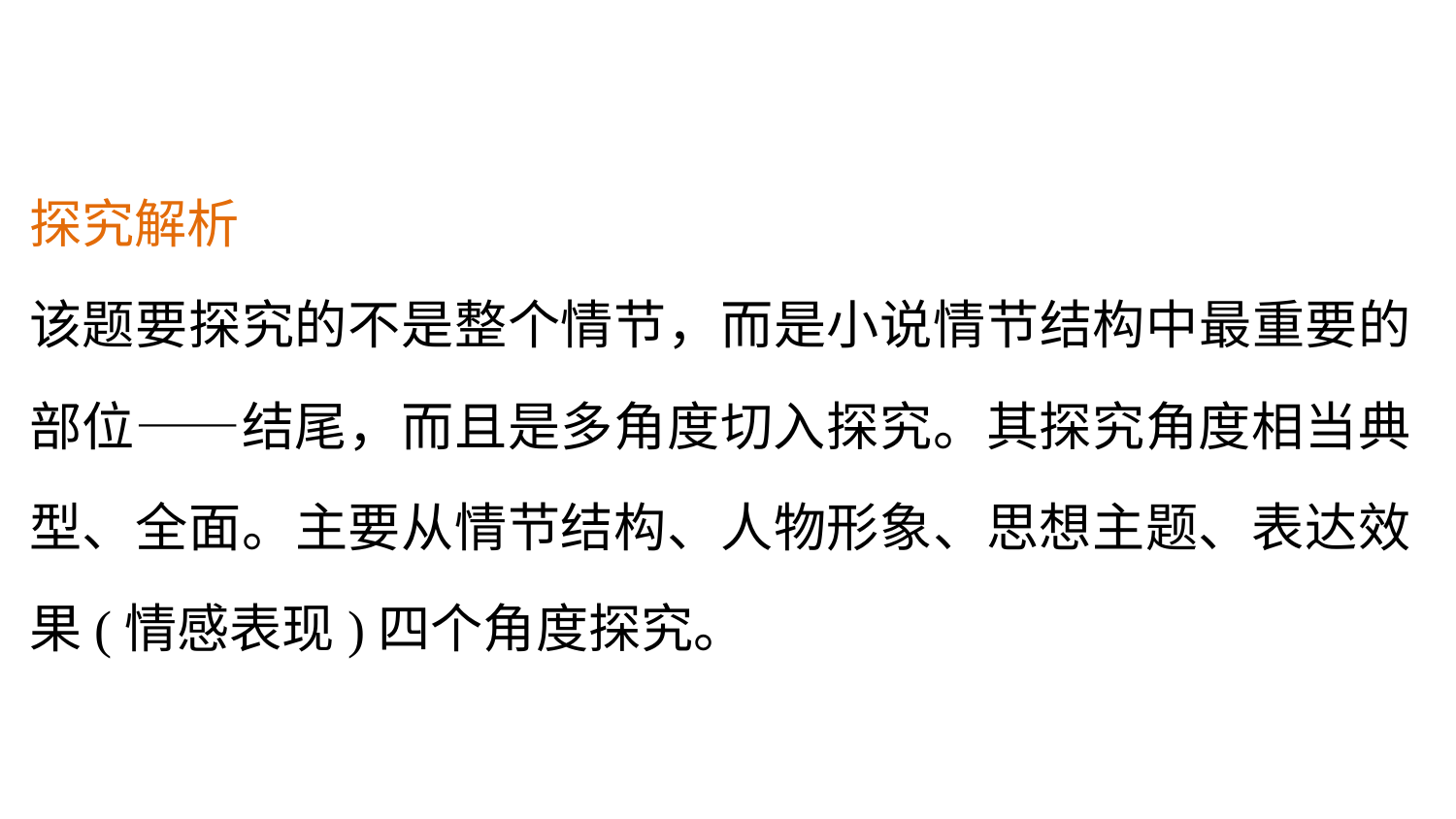

探究解析
该题要探究的不是整个情节，而是小说情节结构中最重要的部位——结尾，而且是多角度切入探究。其探究角度相当典型、全面。主要从情节结构、人物形象、思想主题、表达效果(情感表现)四个角度探究。